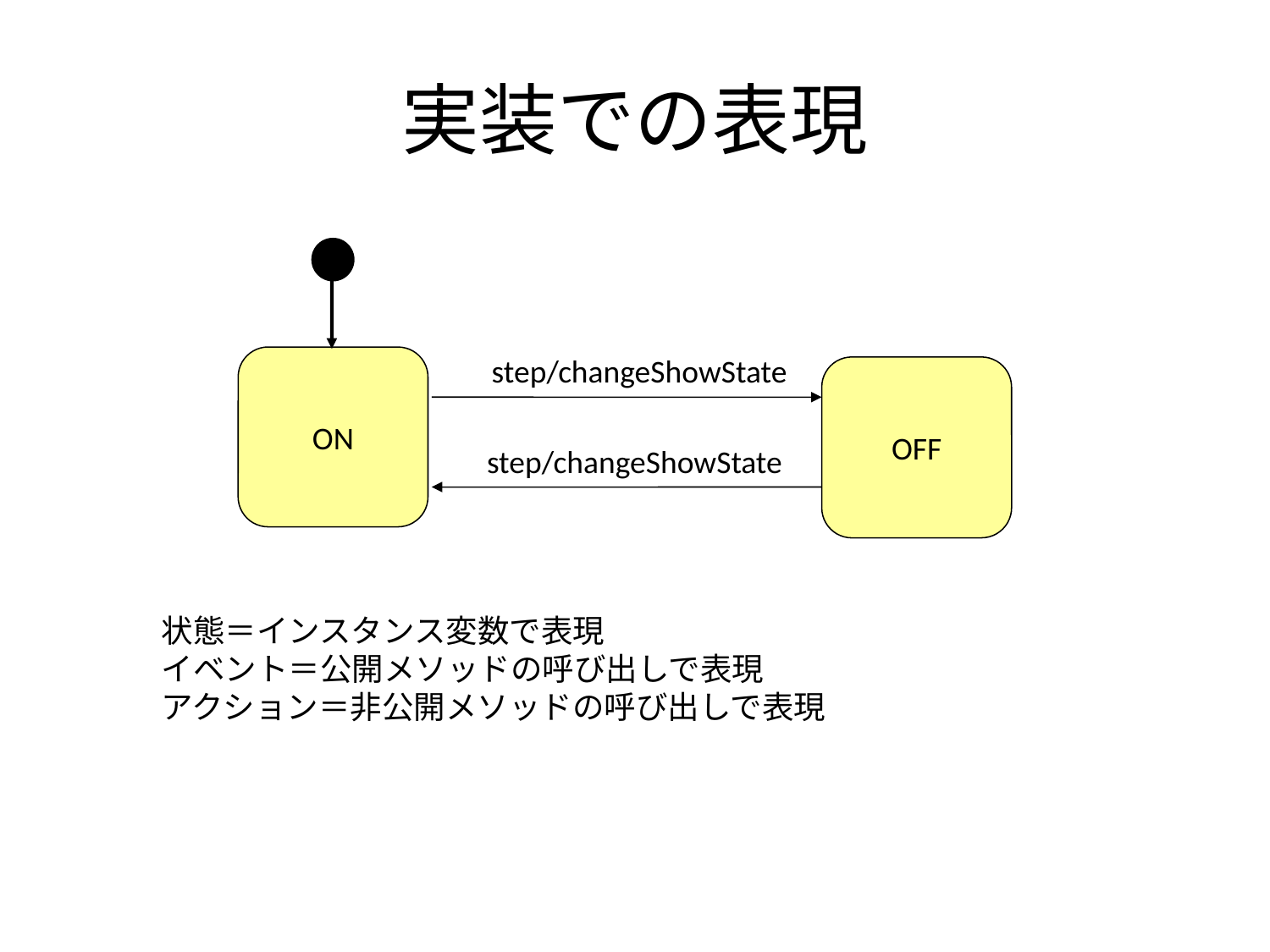

# 実装での表現

step/changeShowState
ON
OFF

step/changeShowState

状態＝インスタンス変数で表現
イベント＝公開メソッドの呼び出しで表現
アクション＝非公開メソッドの呼び出しで表現